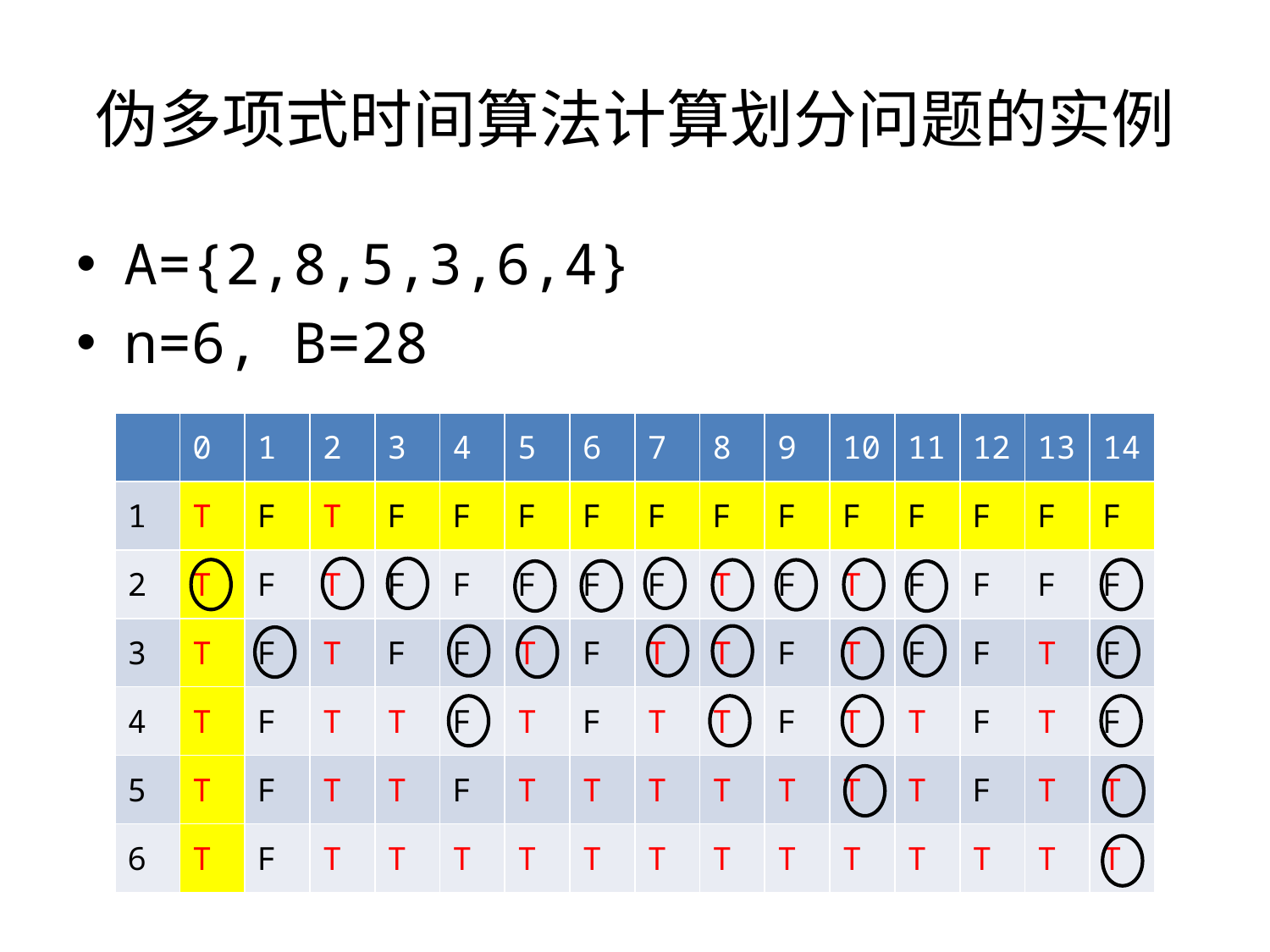

# 伪多项式时间算法计算划分问题的实例
A={2,8,5,3,6,4}
n=6, B=28
|  | 0 | 1 | 2 | 3 | 4 | 5 | 6 | 7 | 8 | 9 | 10 | 11 | 12 | 13 | 14 |
| --- | --- | --- | --- | --- | --- | --- | --- | --- | --- | --- | --- | --- | --- | --- | --- |
| 1 | T | F | T | F | F | F | F | F | F | F | F | F | F | F | F |
| 2 | T | F | T | F | F | F | F | F | T | F | T | F | F | F | F |
| 3 | T | F | T | F | F | T | F | T | T | F | T | F | F | T | F |
| 4 | T | F | T | T | F | T | F | T | T | F | T | T | F | T | F |
| 5 | T | F | T | T | F | T | T | T | T | T | T | T | F | T | T |
| 6 | T | F | T | T | T | T | T | T | T | T | T | T | T | T | T |